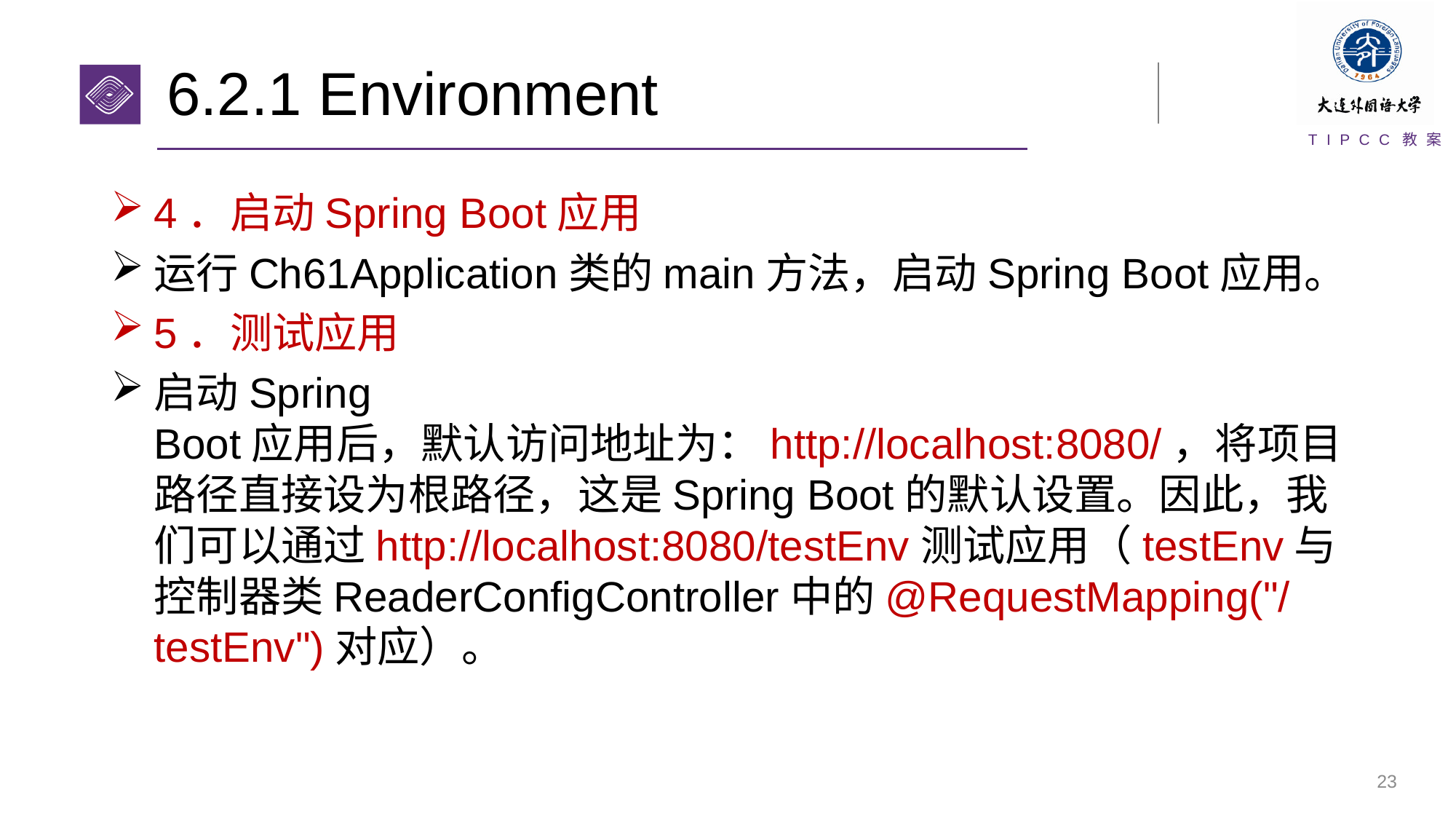

# 6.2.1 Environment
4．启动Spring Boot应用
运行Ch61Application类的main方法，启动Spring Boot应用。
5．测试应用
启动Spring Boot应用后，默认访问地址为：http://localhost:8080/，将项目路径直接设为根路径，这是Spring Boot的默认设置。因此，我们可以通过http://localhost:8080/testEnv测试应用（testEnv与控制器类ReaderConfigController中的@RequestMapping("/testEnv")对应）。

23